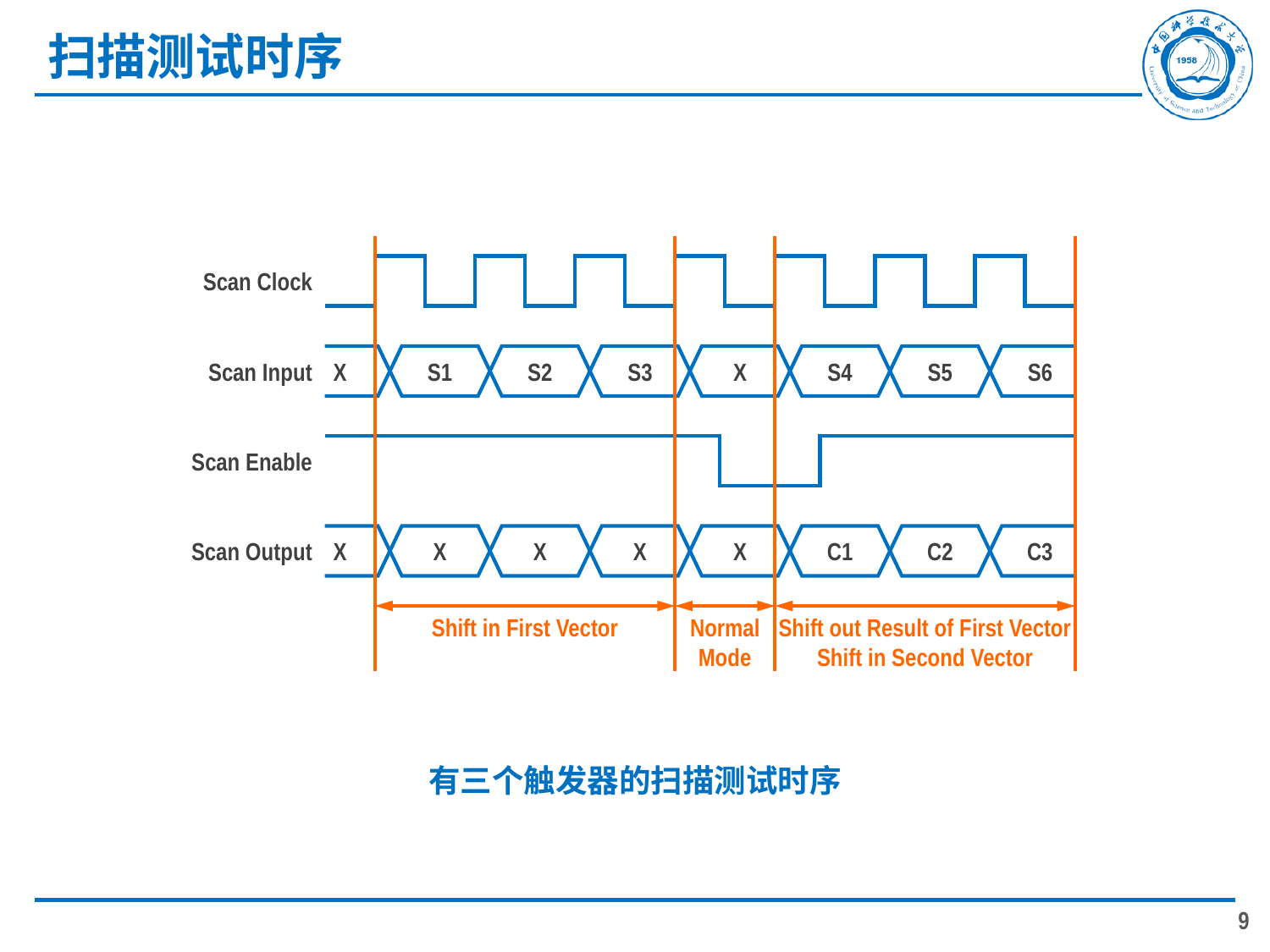

# 扫描测试时序
Scan Clock

Scan Input
X

S1
S2
S3
X
S4
S5

S6
Scan Enable

Scan Output
X

X
X
X
X
C1
C2

C3
Shift in First Vector
Normal Mode
Shift out Result of First Vector Shift in Second Vector
有三个触发器的扫描测试时序
9